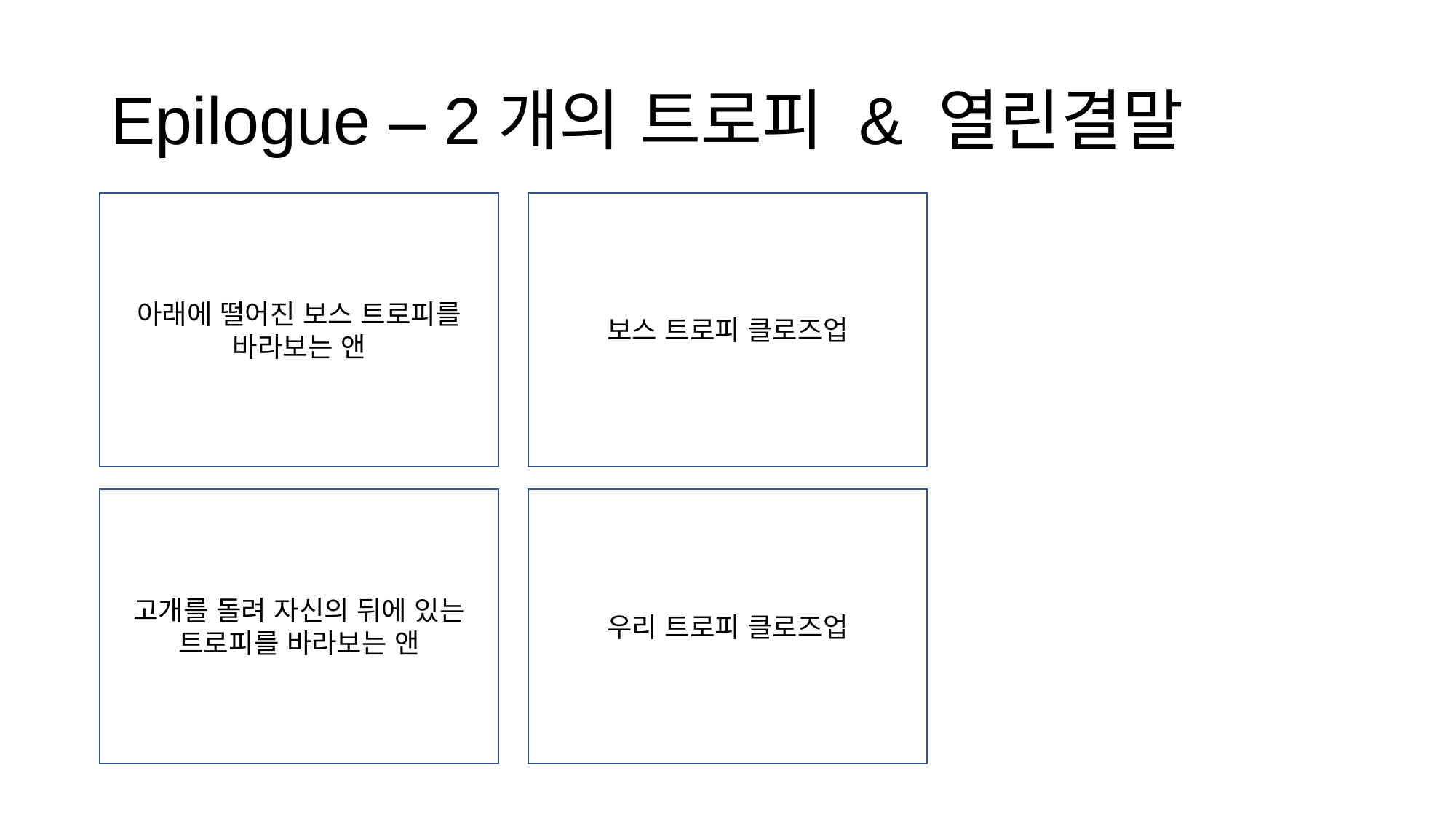

# Epilogue – 2개의 트로피 & 열린결말
보스 트로피 클로즈업
아래에 떨어진 보스 트로피를 바라보는 앤
고개를 돌려 자신의 뒤에 있는 트로피를 바라보는 앤
우리 트로피 클로즈업